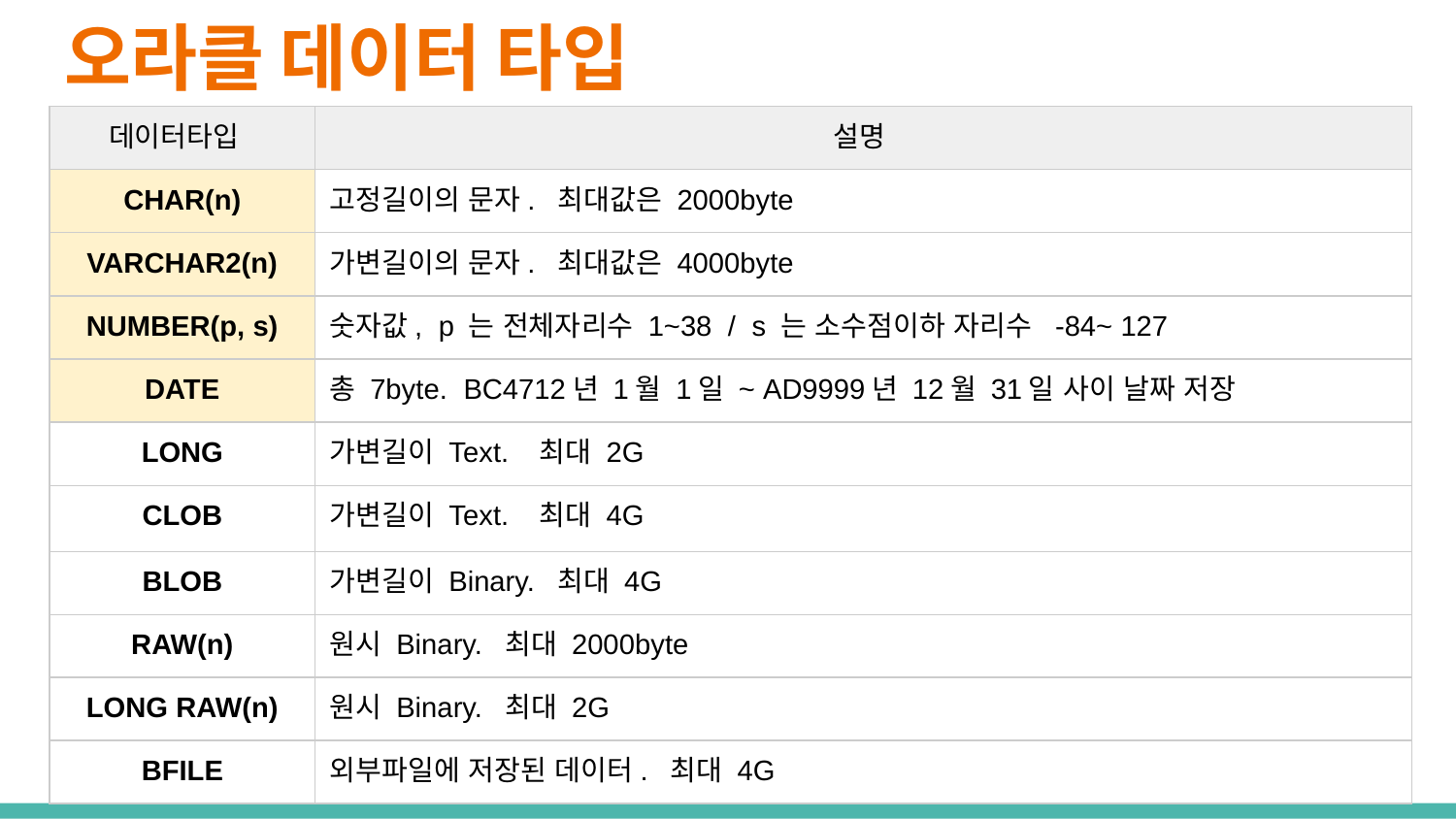

# 오라클 데이터 타입
| 데이터타입 | 설명 |
| --- | --- |
| CHAR(n) | 고정길이의 문자. 최대값은 2000byte |
| VARCHAR2(n) | 가변길이의 문자. 최대값은 4000byte |
| NUMBER(p, s) | 숫자값, p 는 전체자리수 1~38 / s 는 소수점이하 자리수 -84~ 127 |
| DATE | 총 7byte. BC4712년 1월 1일 ~ AD9999년 12월 31일 사이 날짜 저장 |
| LONG | 가변길이 Text. 최대 2G |
| CLOB | 가변길이 Text. 최대 4G |
| BLOB | 가변길이 Binary. 최대 4G |
| RAW(n) | 원시 Binary. 최대 2000byte |
| LONG RAW(n) | 원시 Binary. 최대 2G |
| BFILE | 외부파일에 저장된 데이터. 최대 4G |